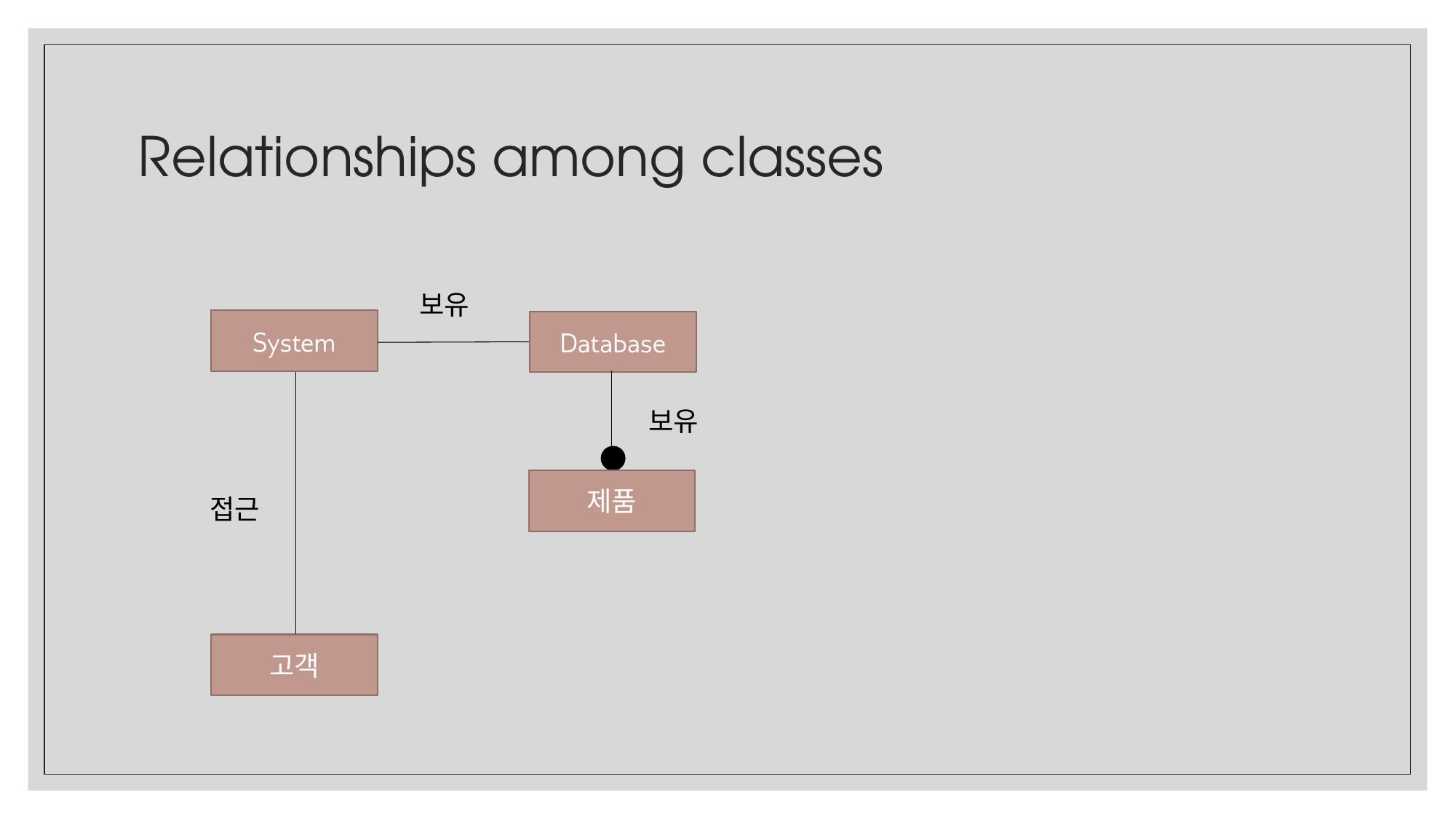

# Relationships among classes
보유
System
Database
보유

제품
접근
고객